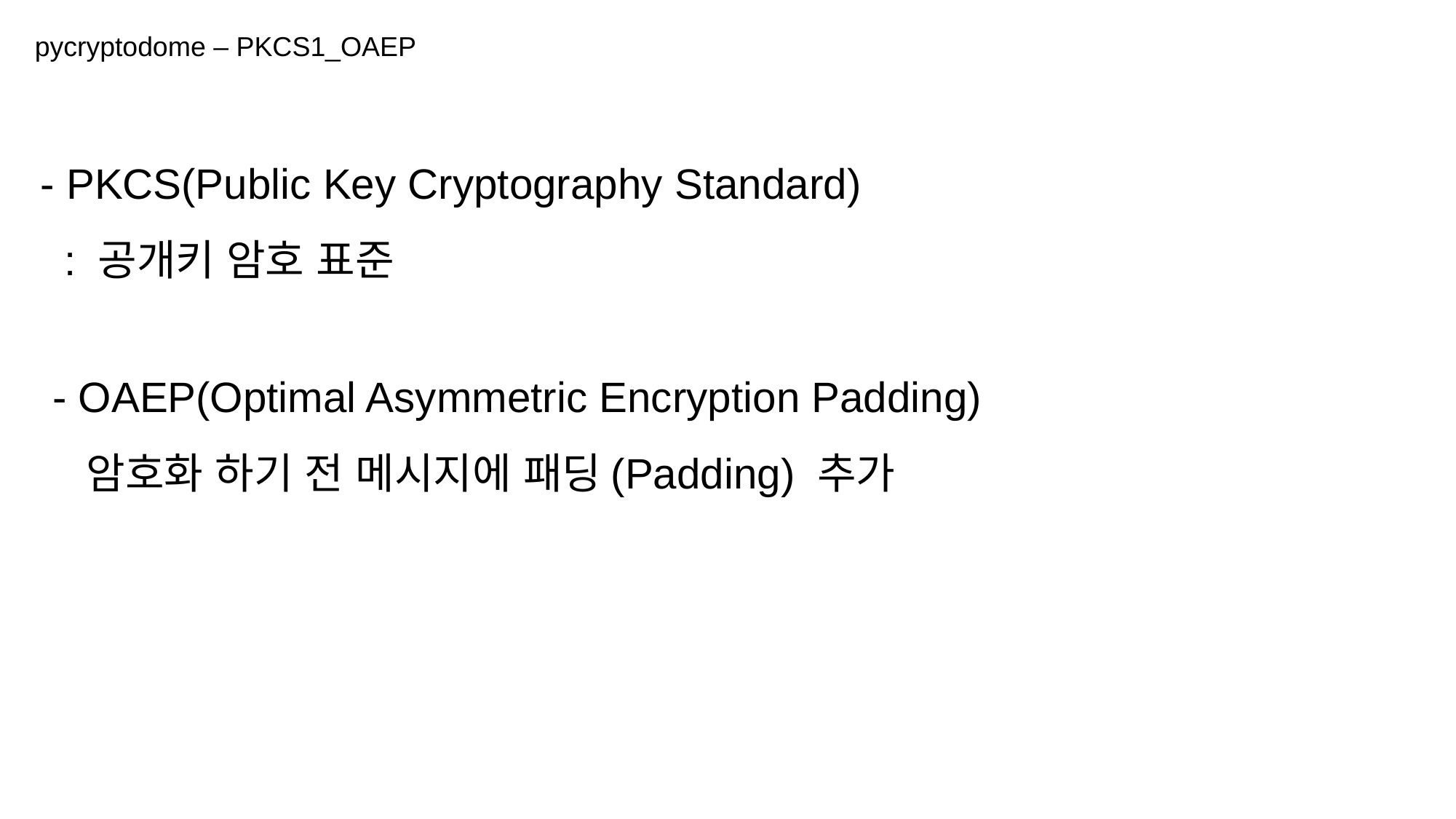

pycryptodome – PKCS1_OAEP
- PKCS(Public Key Cryptography Standard)
  : 공개키 암호 표준
- OAEP(Optimal Asymmetric Encryption Padding)
  암호화 하기 전 메시지에 패딩(Padding) 추가